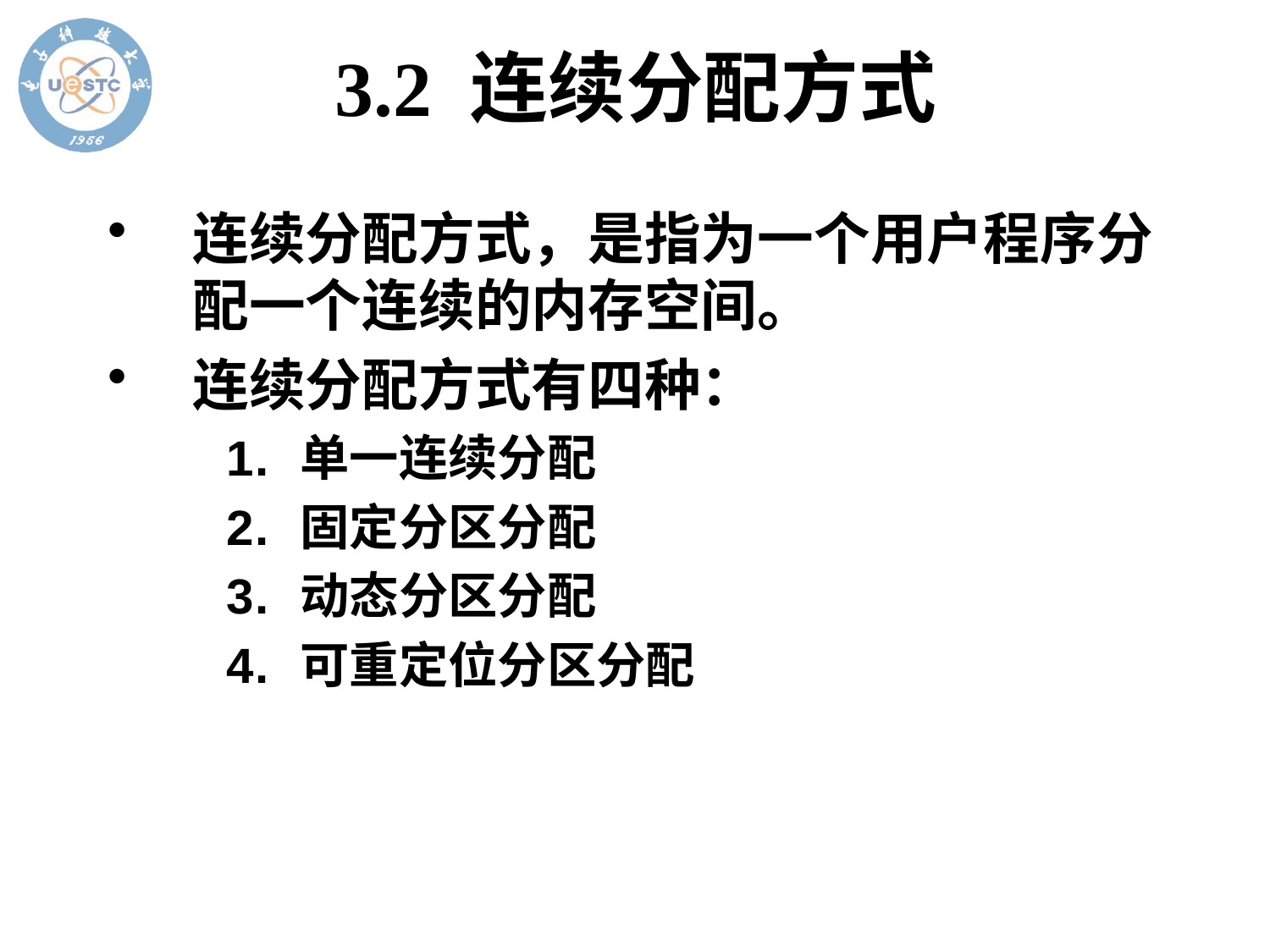

# 3.2 连续分配方式
连续分配方式，是指为一个用户程序分配一个连续的内存空间。
连续分配方式有四种：
单一连续分配
固定分区分配
动态分区分配
可重定位分区分配